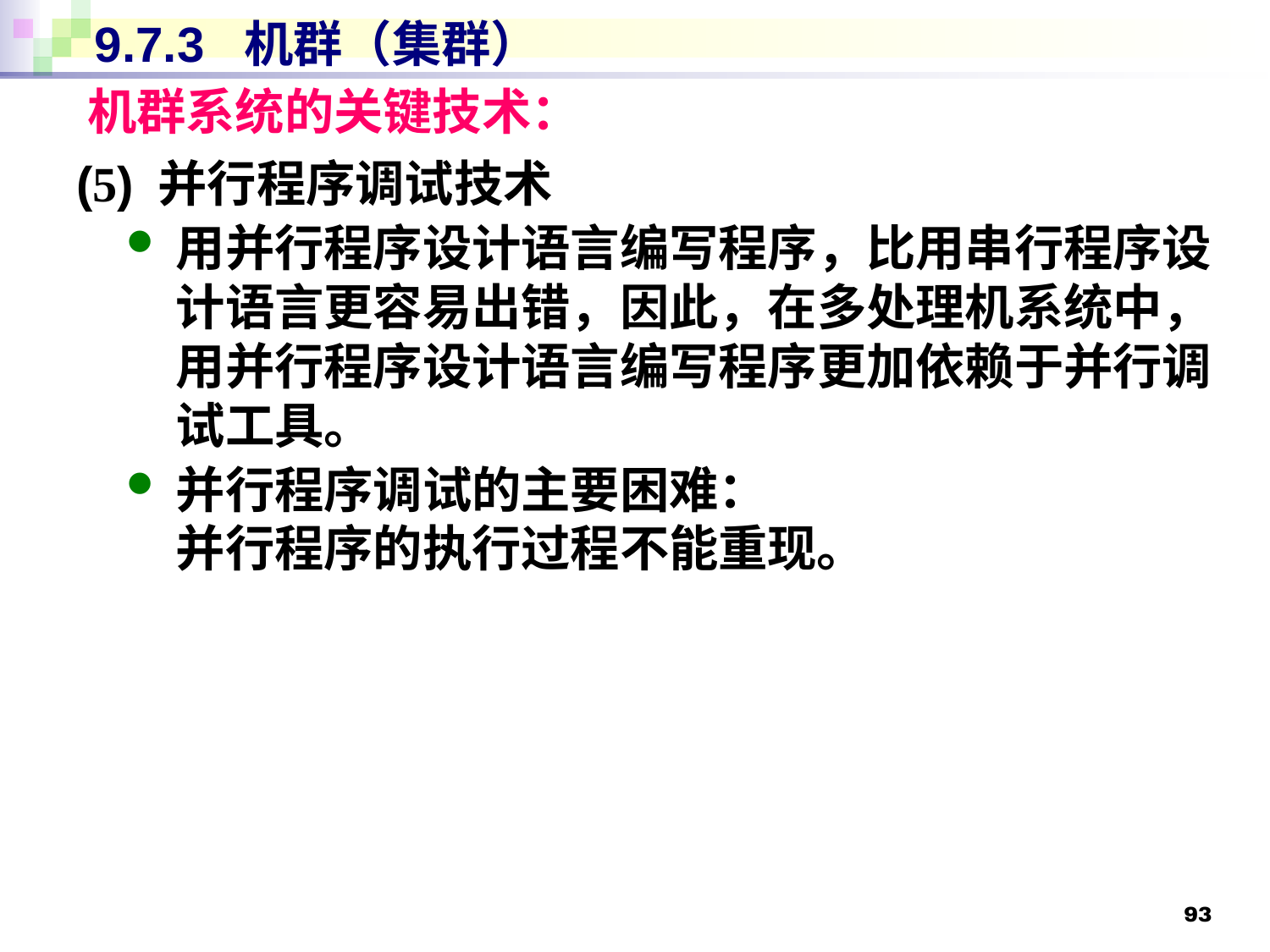

# 9.7.3  机群（集群）
机群系统的关键技术：
(5) 并行程序调试技术
用并行程序设计语言编写程序，比用串行程序设计语言更容易出错，因此，在多处理机系统中，用并行程序设计语言编写程序更加依赖于并行调试工具。
并行程序调试的主要困难：
并行程序的执行过程不能重现。
93